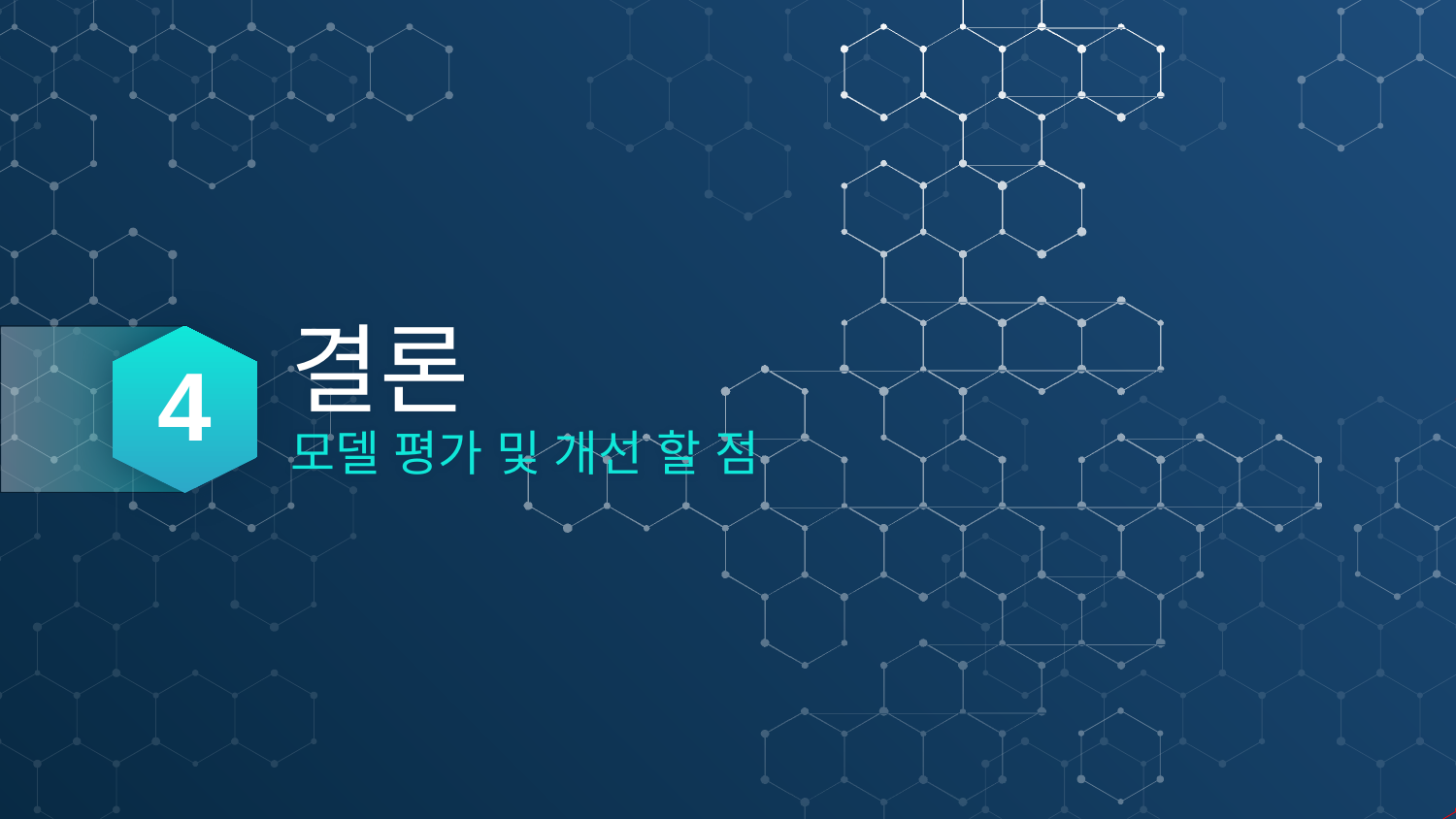

4
# 결론
모델 평가 및 개선 할 점